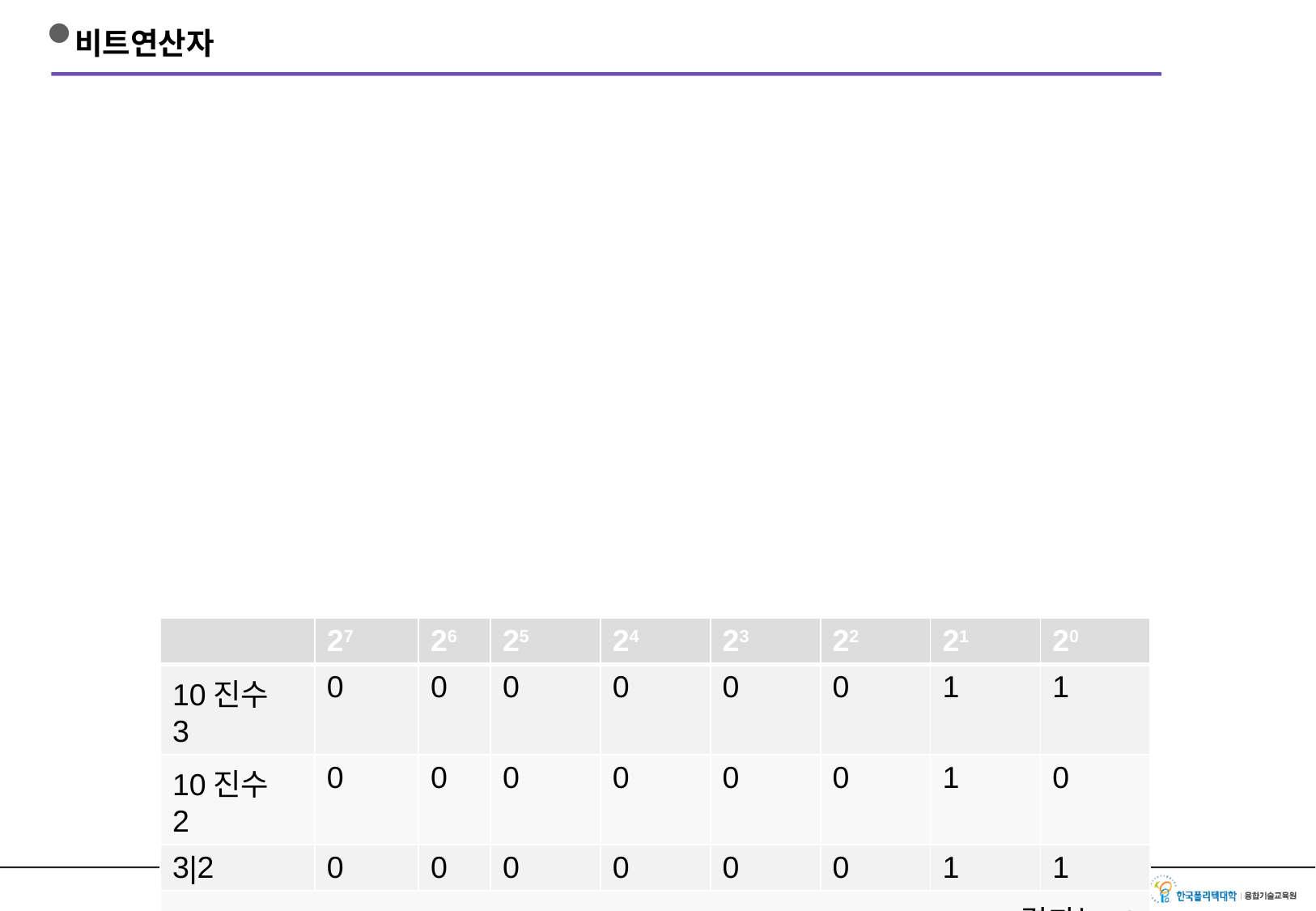

# 비트연산자
데이터의 비트를 조작해서 연산의 속도를 빠르게 할 수 있다는 장점
| (or연산)
&(and연산)
^ (xor 연산)

가독성이 떨어진다는 단점
|  | 27 | 26 | 25 | 24 | 23 | 22 | 21 | 20 |
| --- | --- | --- | --- | --- | --- | --- | --- | --- |
| 10진수 3 | 0 | 0 | 0 | 0 | 0 | 0 | 1 | 1 |
| 10진수 2 | 0 | 0 | 0 | 0 | 0 | 0 | 1 | 0 |
| 3|2 | 0 | 0 | 0 | 0 | 0 | 0 | 1 | 1 |
| 결과는 3 |  |  |  |  |  |  |  |  |